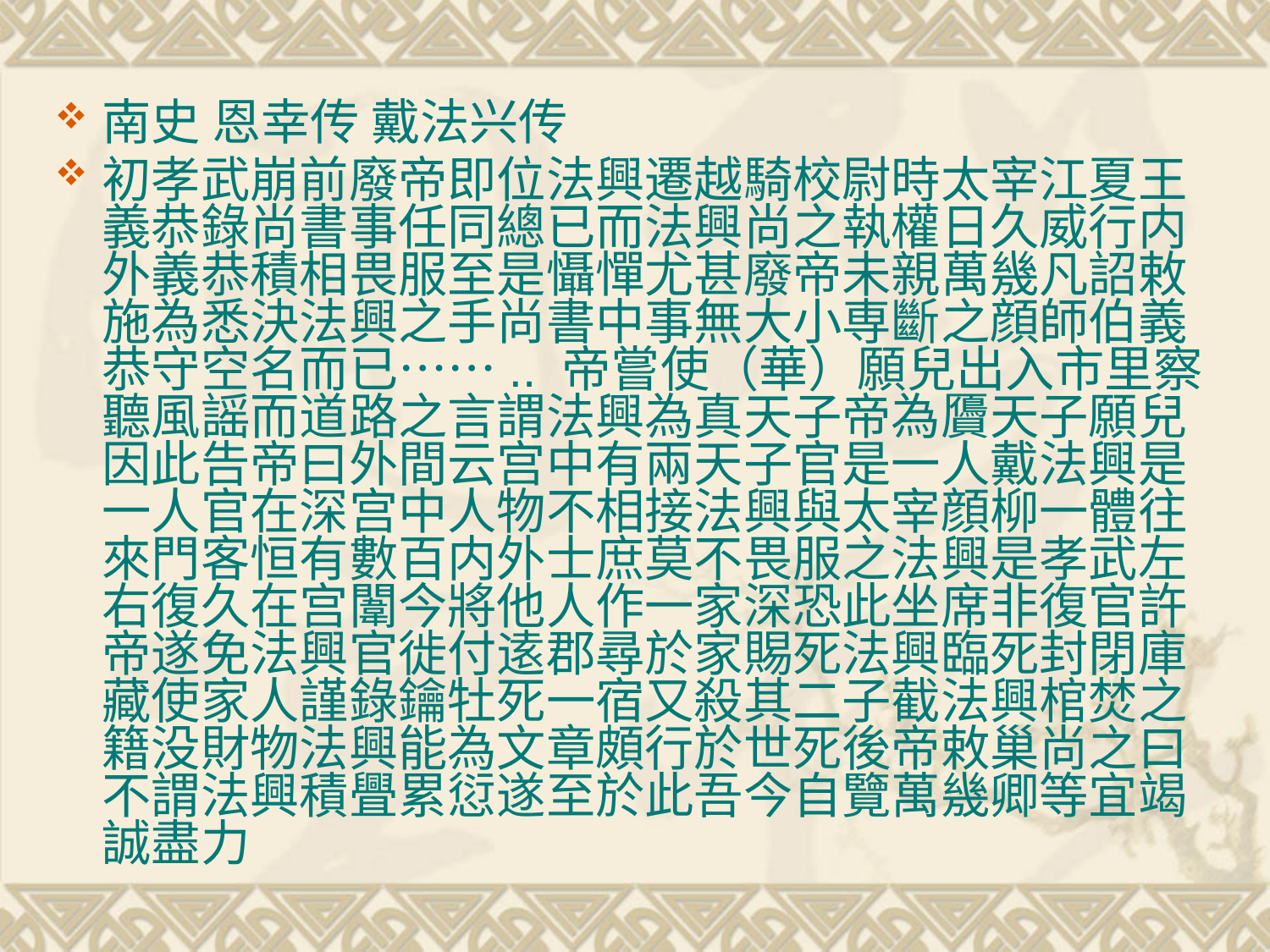

南史 恩幸传 戴法兴传
初孝武崩前廢帝即位法興遷越騎校尉時太宰江夏王義恭錄尚書事任同總已而法興尚之執權日久威行内外義恭積相畏服至是懾憚尤甚廢帝未親萬㡬凡詔敕施為悉決法興之手尚書中事無大小専斷之顔師伯義恭守空名而已…….. 帝嘗使（華）願兒出入市里察聽風謡而道路之言謂法興為真天子帝為贗天子願兒因此告帝曰外間云宫中有兩天子官是一人戴法興是一人官在深宫中人物不相接法興與太宰顔柳一體往來門客恒有數百内外士庶莫不畏服之法興是孝武左右復久在宫闈今將他人作一家深恐此坐席非復官許帝遂免法興官徙付逺郡尋於家賜死法興臨死封閉庫藏使家人謹錄鑰牡死一宿又殺其二子截法興棺焚之籍没財物法興能為文章頗行於世死後帝敕巢尚之曰不謂法興積舋累愆遂至於此吾今自覽萬㡬卿等宜竭誠盡力